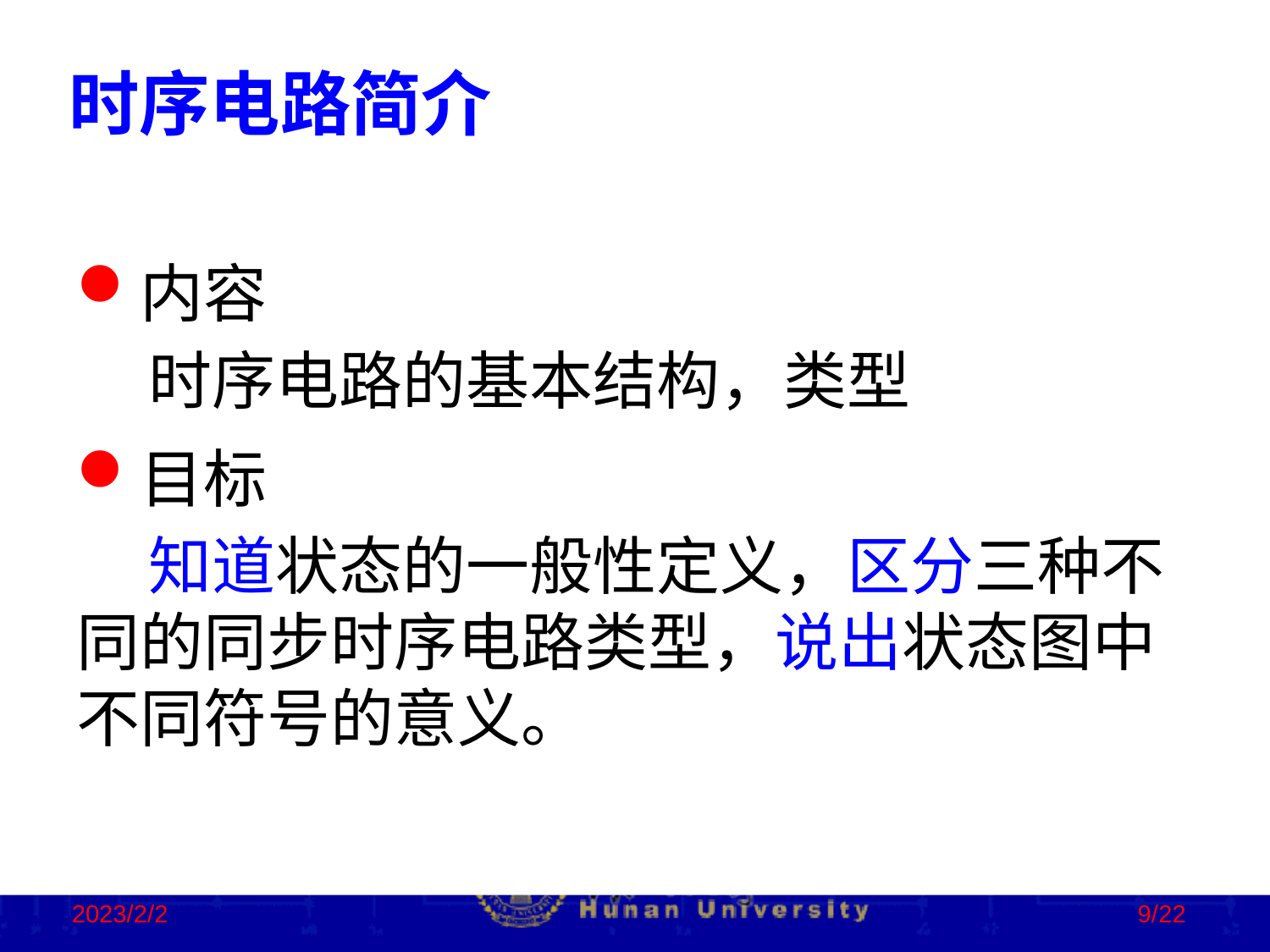

时序电路简介
内容
    时序电路的基本结构，类型
目标
    知道状态的一般性定义，区分三种不同的同步时序电路类型，说出状态图中不同符号的意义。
2023/2/2
9/22